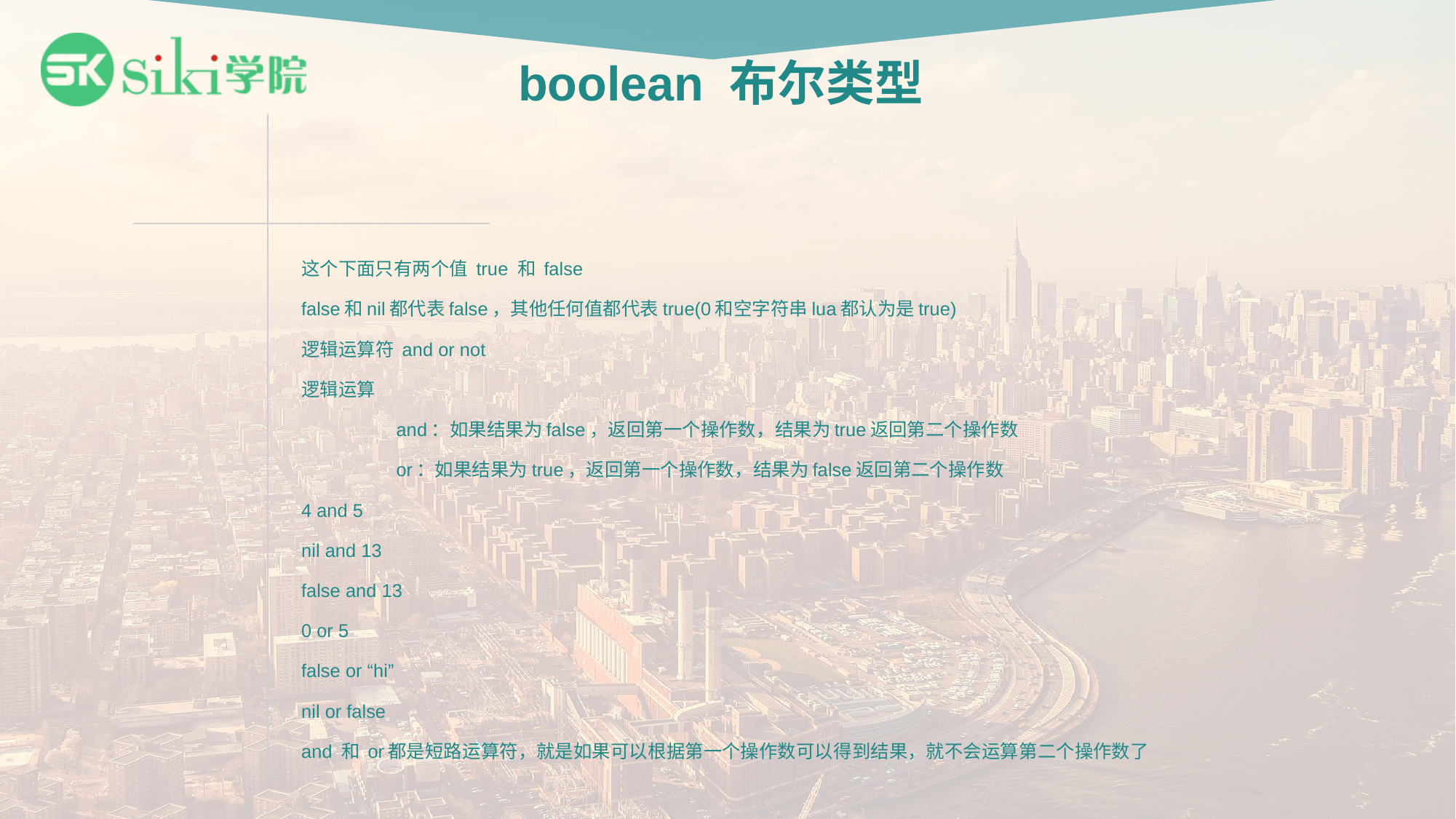

# boolean 布尔类型
这个下面只有两个值 true 和 false
false和nil都代表false，其他任何值都代表true(0和空字符串lua都认为是true)
逻辑运算符 and or not
逻辑运算
	and：如果结果为false，返回第一个操作数，结果为true返回第二个操作数
	or：如果结果为true，返回第一个操作数，结果为false返回第二个操作数
4 and 5
nil and 13
false and 13
0 or 5
false or “hi”
nil or false
and 和 or都是短路运算符，就是如果可以根据第一个操作数可以得到结果，就不会运算第二个操作数了